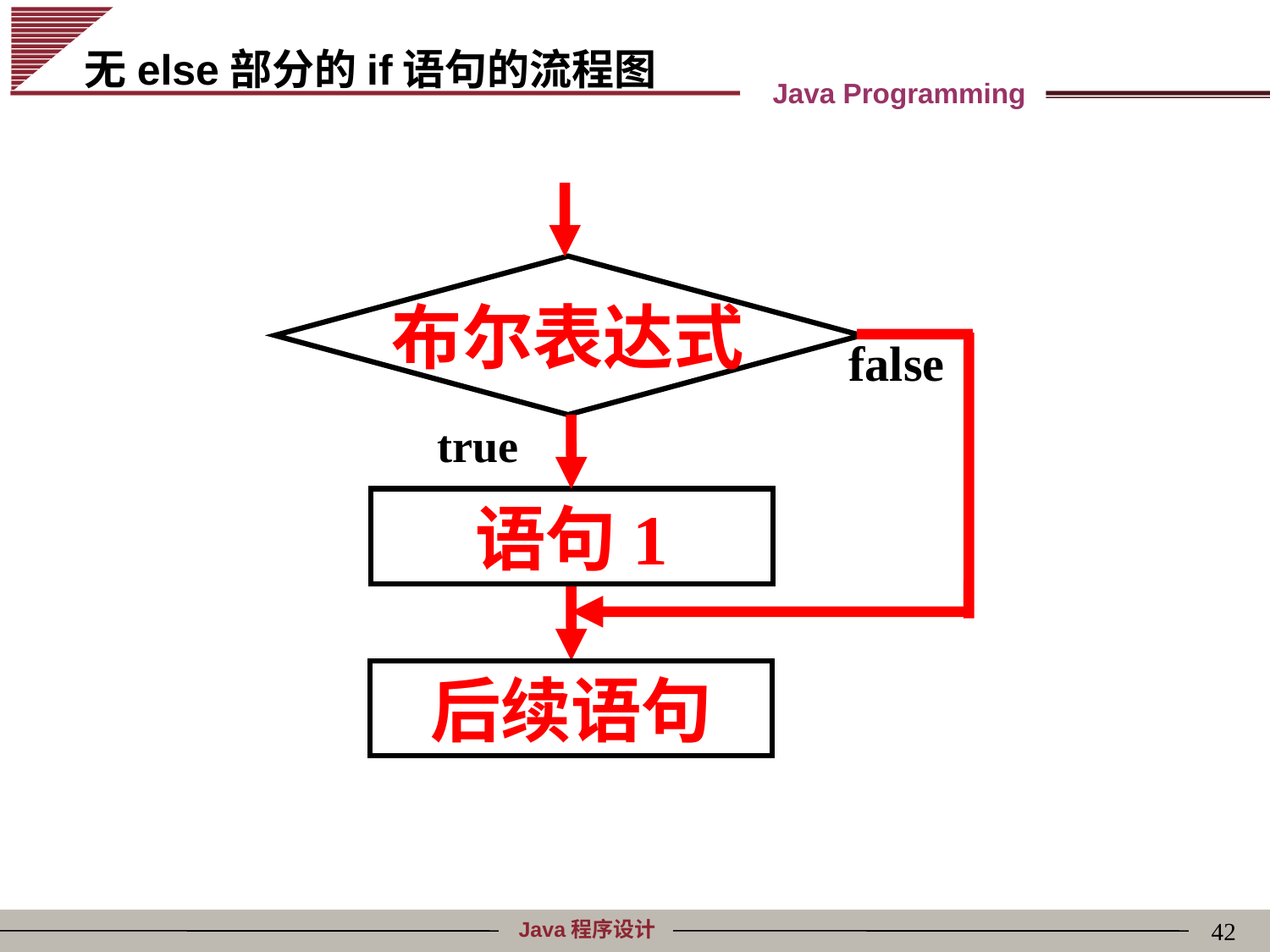

# 无else部分的if语句的流程图

布尔表达式
false

true
语句1

后续语句